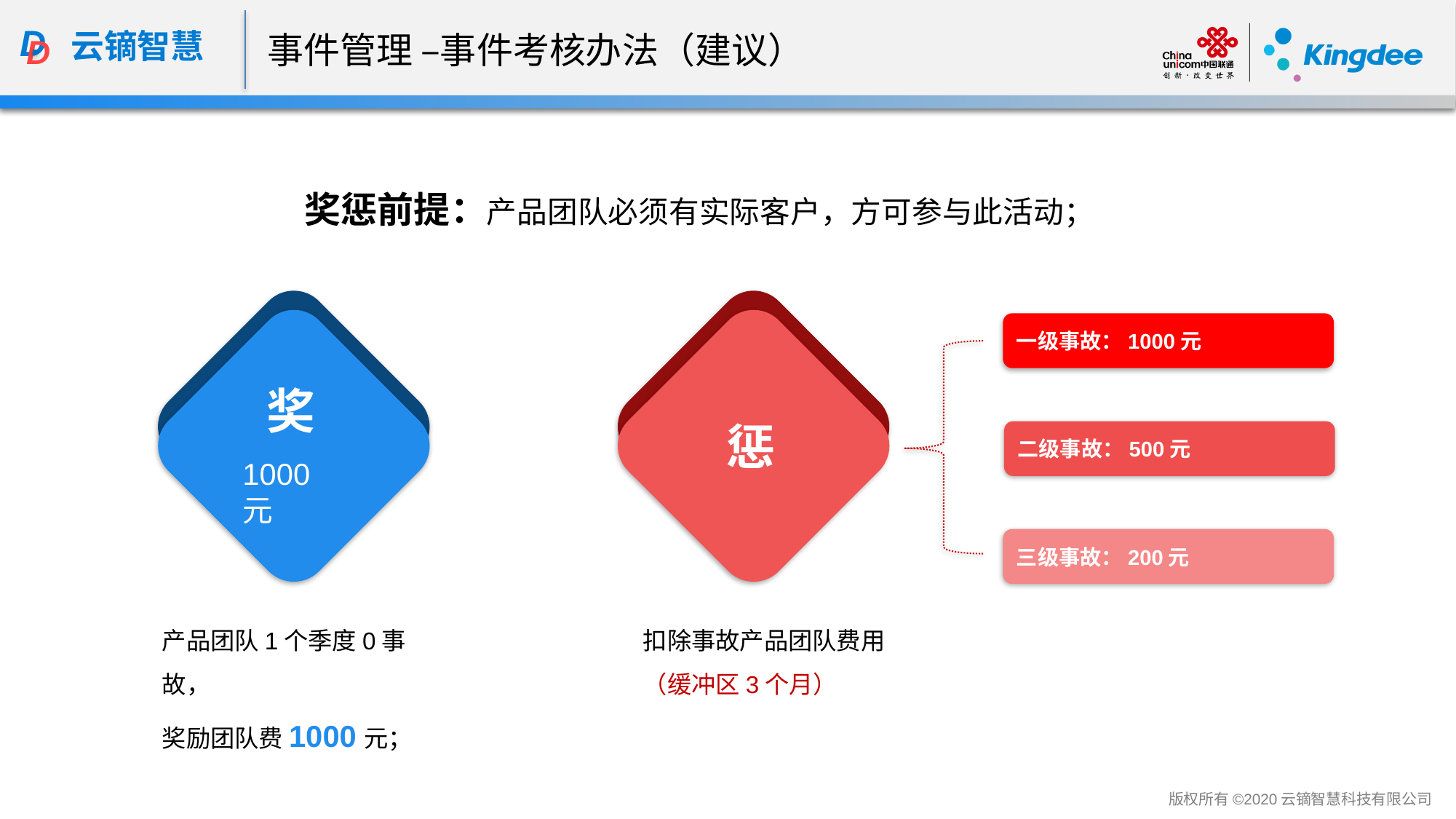

事件管理 –事件考核办法（建议）
奖惩前提：产品团队必须有实际客户，方可参与此活动；
一级事故：1000元

奖
惩
二级事故：500元
1000元
三级事故：200元
产品团队1个季度0事故，
奖励团队费1000元；
扣除事故产品团队费用
（缓冲区3个月）